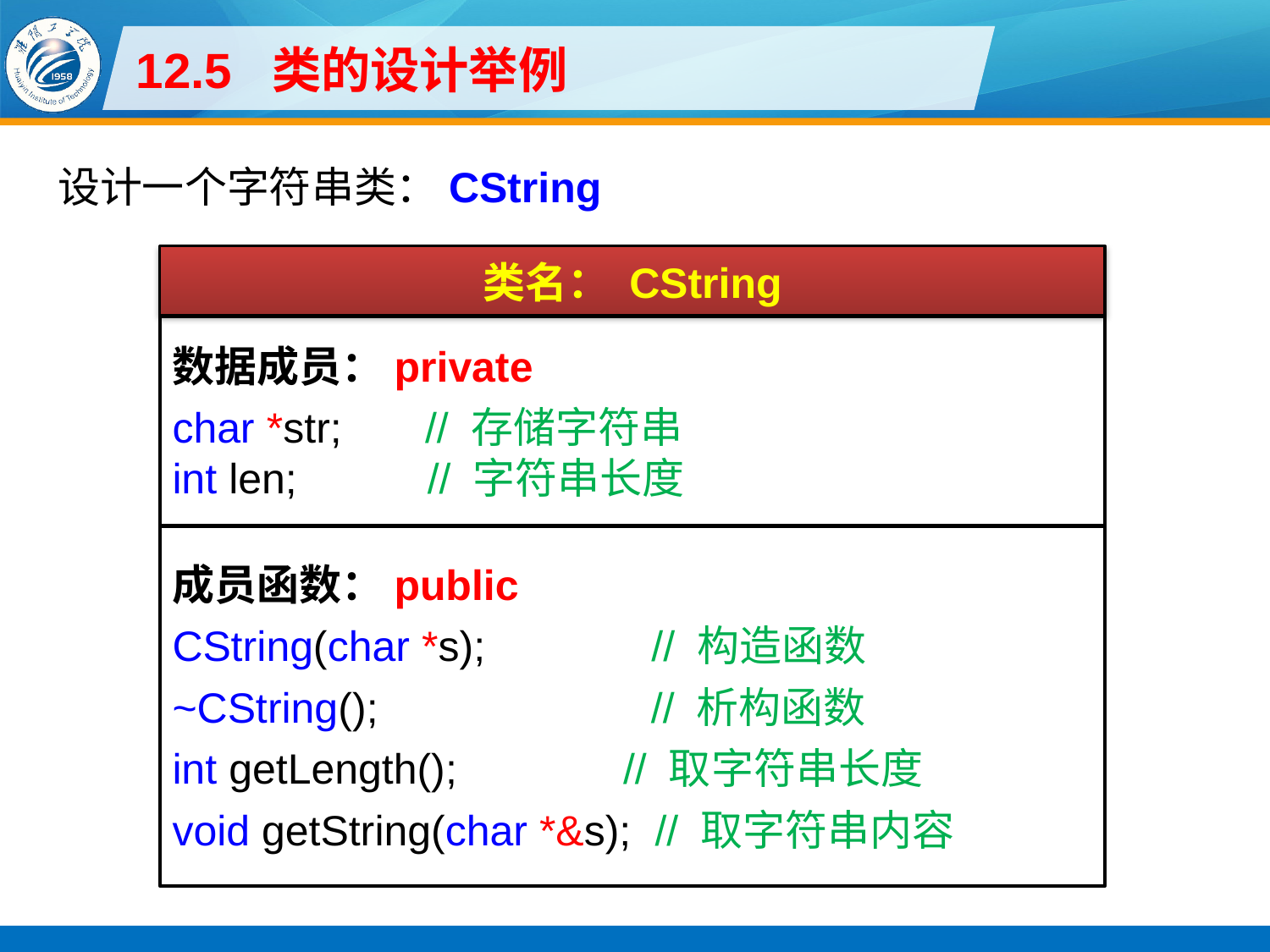

# 12.5  类的设计举例
设计一个字符串类：CString
类名： CString
数据成员：private
char *str;       // 存储字符串
int len;           // 字符串长度
成员函数：public
CString(char *s);              // 构造函数
~CString();                       // 析构函数
int getLength();              // 取字符串长度
void getString(char *&s);  // 取字符串内容